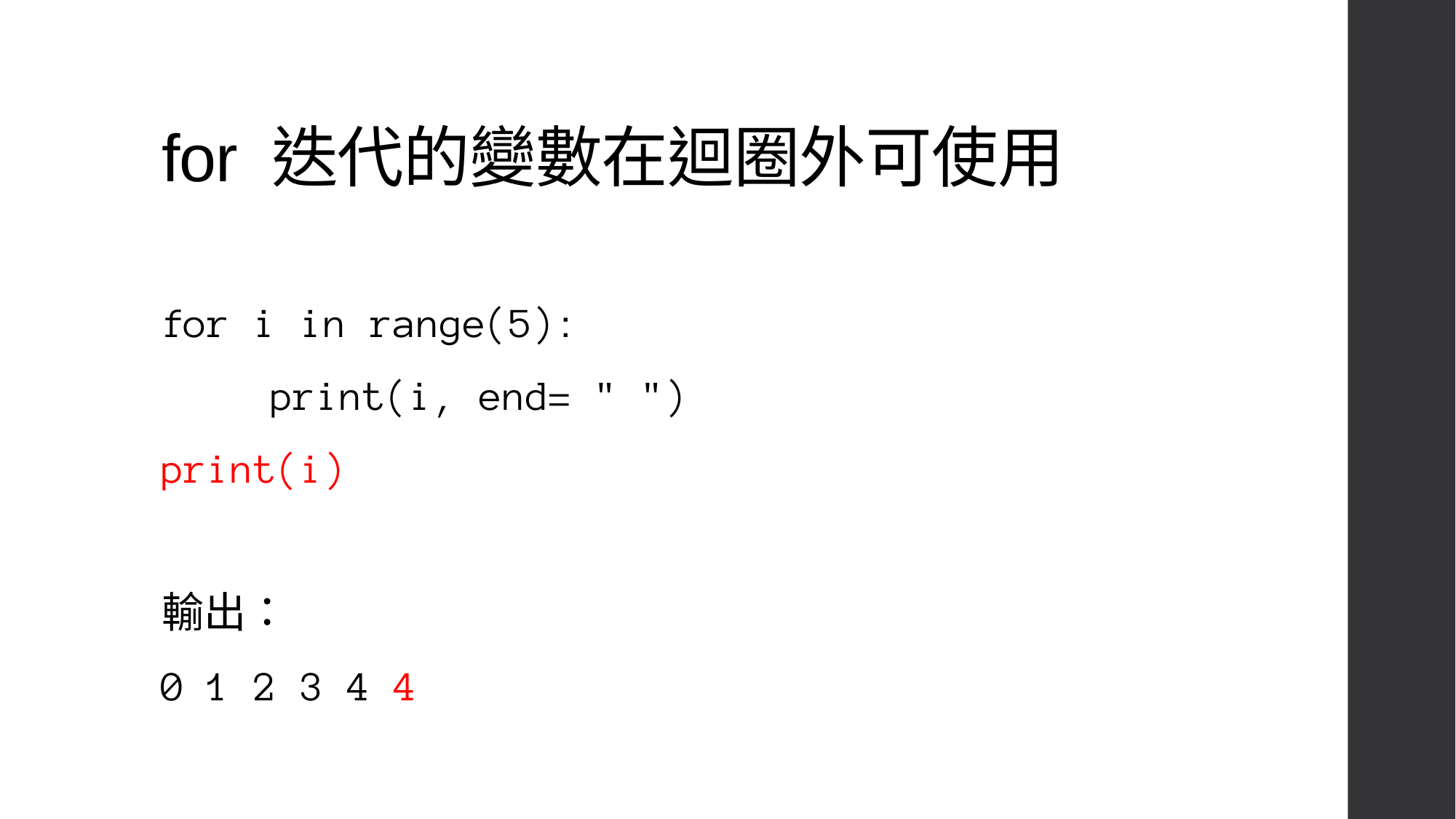

# for 迭代的變數在迴圈外可使用

for i in range(5):
	print(i, end= " ")
print(i)

輸出：
0 1 2 3 4 4